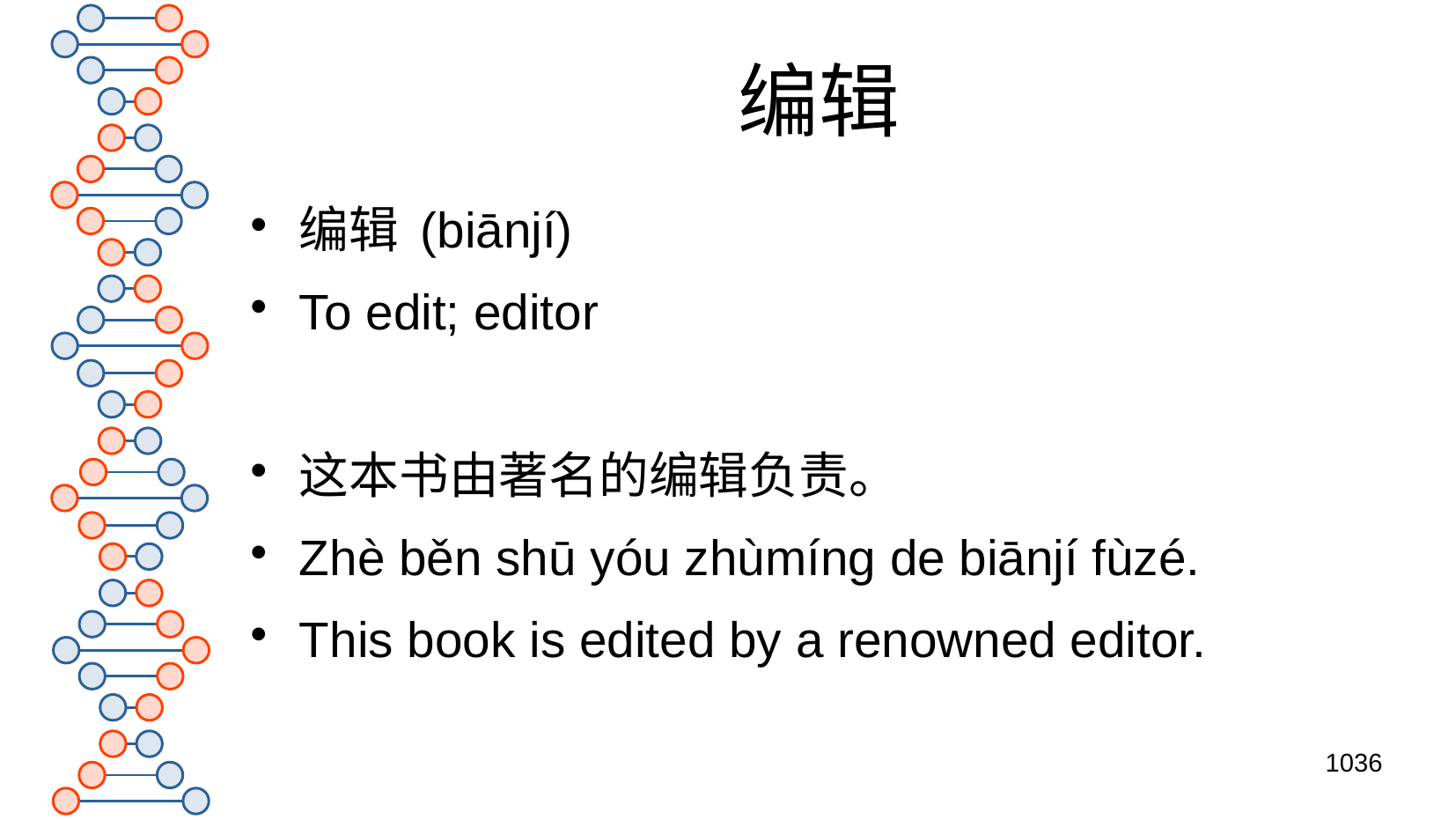

# 编辑
编辑 (biānjí)
To edit; editor

这本书由著名的编辑负责。
Zhè běn shū yóu zhùmíng de biānjí fùzé.
This book is edited by a renowned editor.

1036